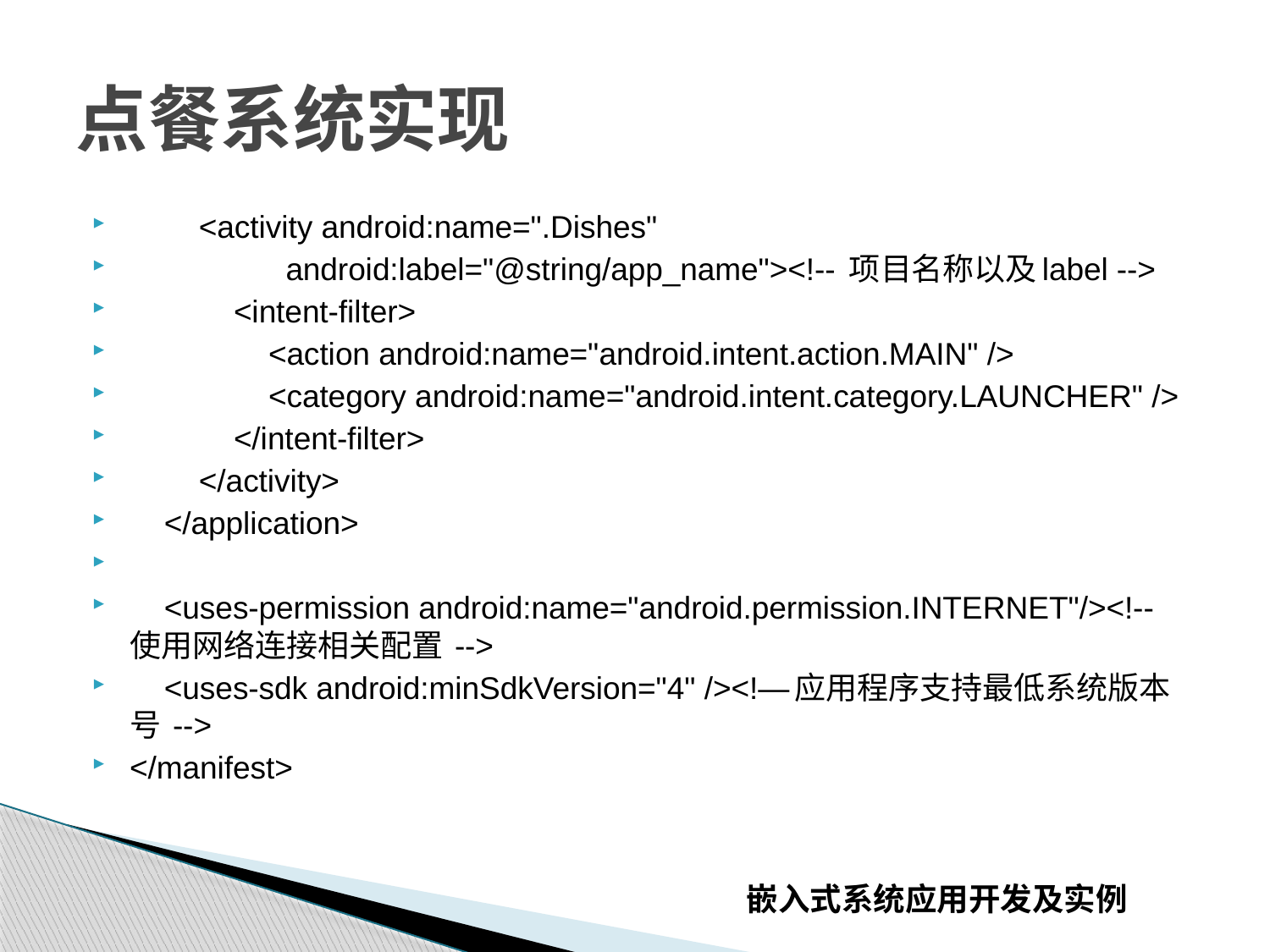

# 点餐系统实现

        <activity android:name=".Dishes"
                  android:label="@string/app_name"><!-- 项目名称以及label -->
            <intent-filter>
                <action android:name="android.intent.action.MAIN" />
                <category android:name="android.intent.category.LAUNCHER" />
            </intent-filter>
        </activity>
    </application>

    <uses-permission android:name="android.permission.INTERNET"/><!-- 使用网络连接相关配置 -->
    <uses-sdk android:minSdkVersion="4" /><!—应用程序支持最低系统版本号 -->
</manifest>
嵌入式系统应用开发及实例